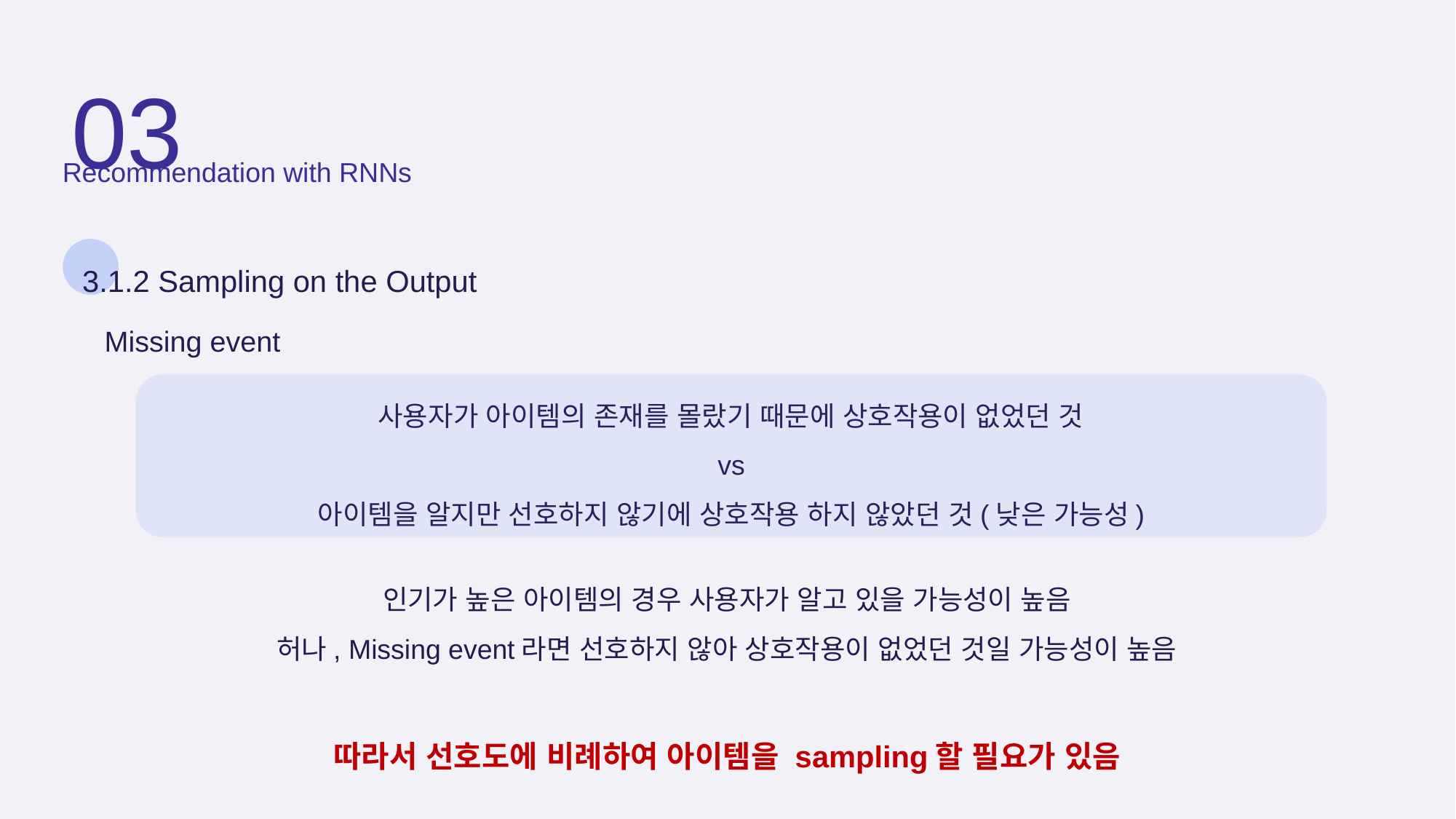

03
Recommendation with RNNs
3.1.2 Sampling on the Output

인기가 높은 아이템의 경우 사용자가 알고 있을 가능성이 높음
허나, Missing event라면 선호하지 않아 상호작용이 없었던 것일 가능성이 높음

따라서 선호도에 비례하여 아이템을 sampling할 필요가 있음

Missing event
사용자가 아이템의 존재를 몰랐기 때문에 상호작용이 없었던 것
vs
아이템을 알지만 선호하지 않기에 상호작용 하지 않았던 것(낮은 가능성)